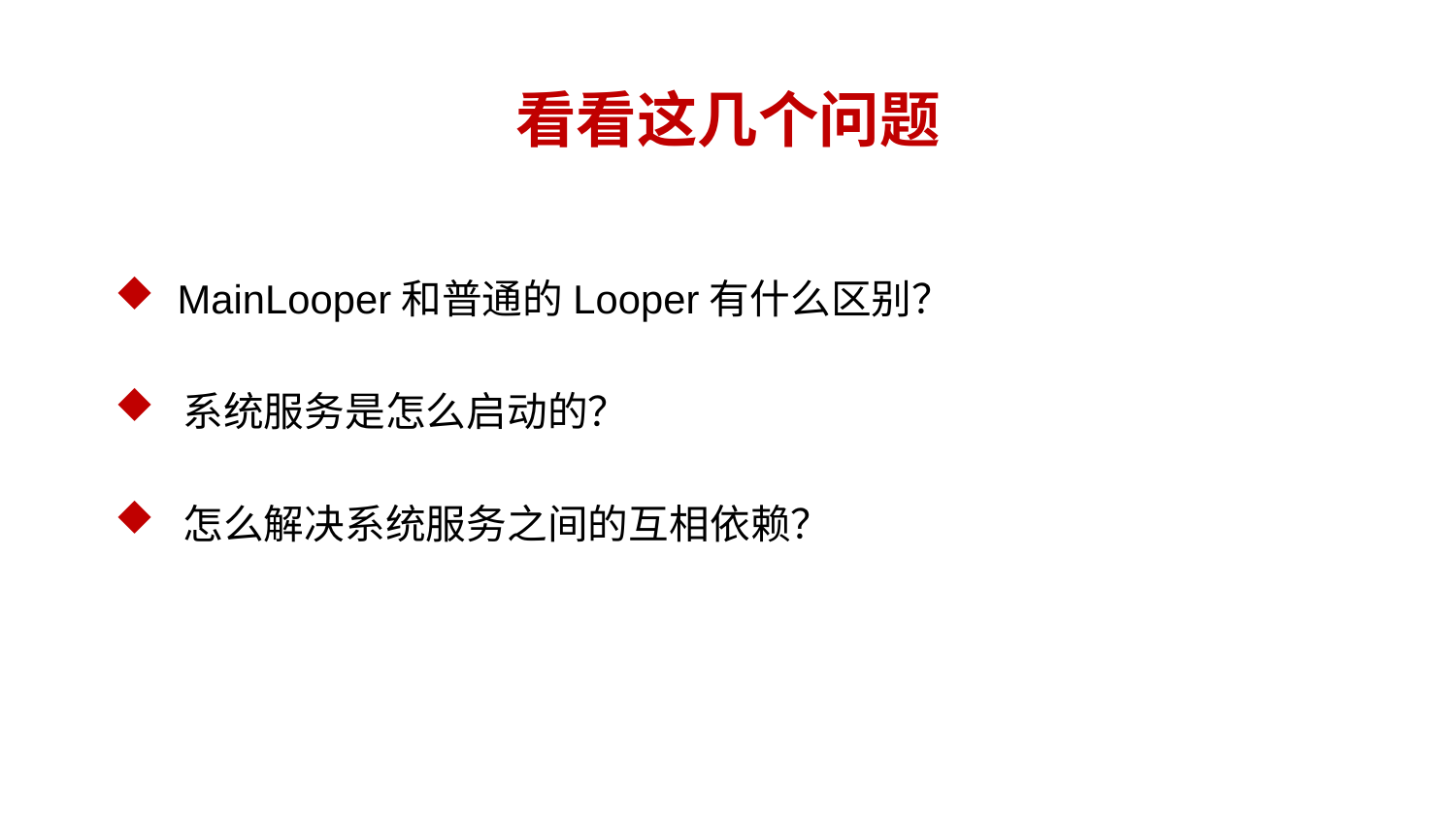

# 看看这几个问题
  MainLooper和普通的Looper有什么区别？
  系统服务是怎么启动的？
  怎么解决系统服务之间的互相依赖？